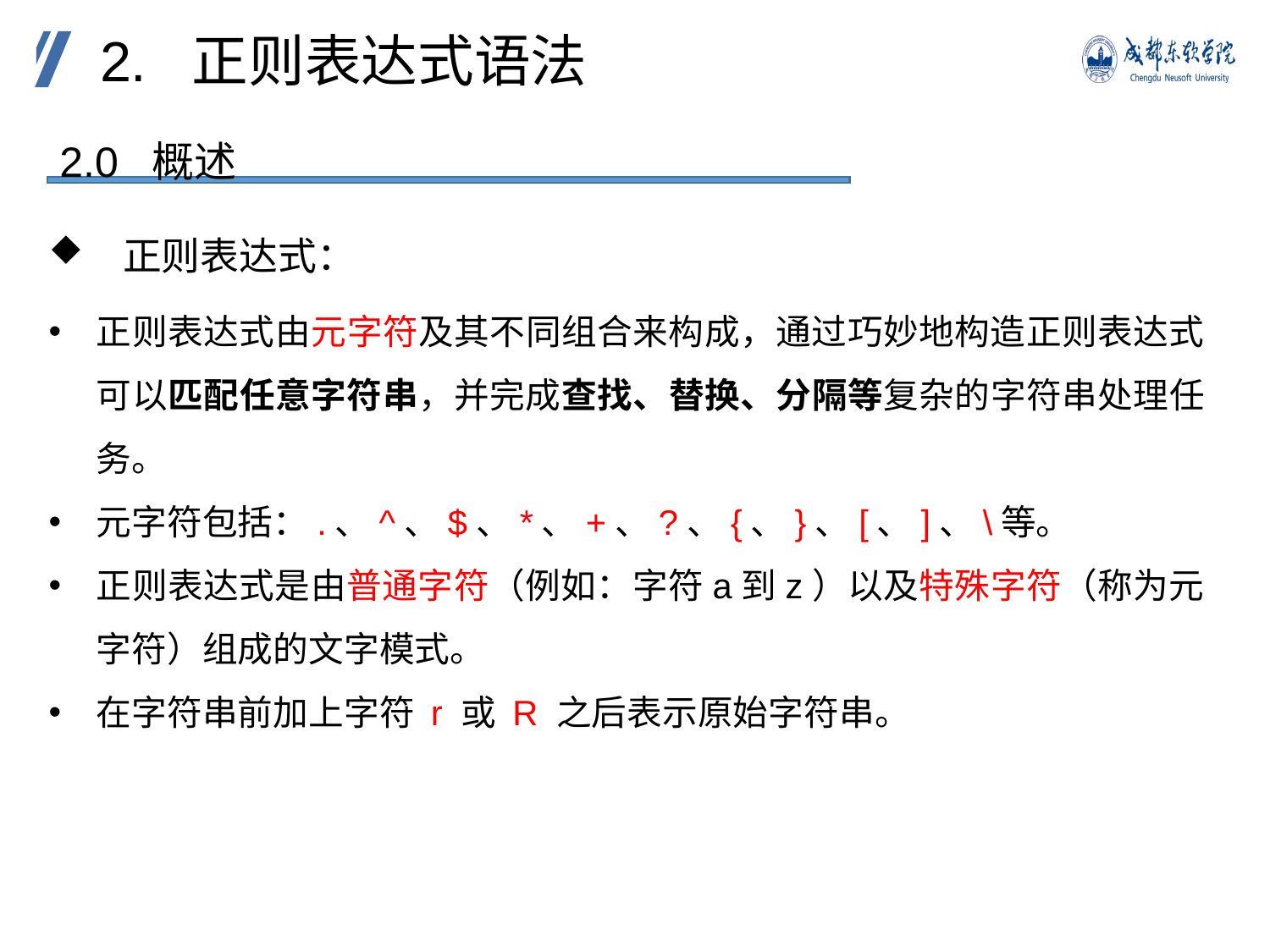

2.  正则表达式语法
2.0  概述

  正则表达式：
正则表达式由元字符及其不同组合来构成，通过巧妙地构造正则表达式可以匹配任意字符串，并完成查找、替换、分隔等复杂的字符串处理任务。
元字符包括：.、^、$、*、+、?、{、}、[、]、\等。
正则表达式是由普通字符（例如：字符a到z）以及特殊字符（称为元字符）组成的文字模式。
在字符串前加上字符 r 或 R 之后表示原始字符串。